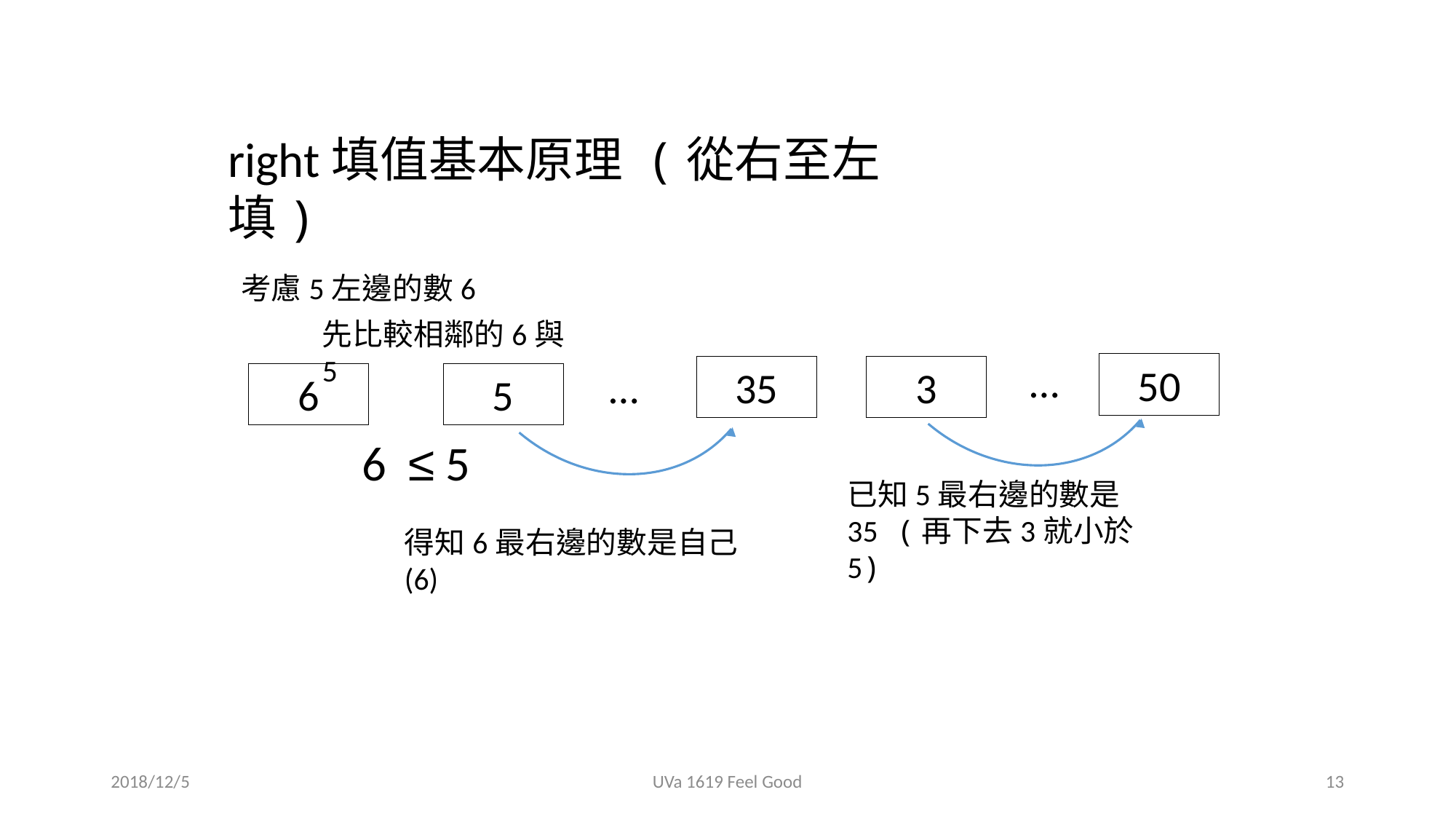

right填值基本原理 (從右至左填)

考慮5左邊的數6
先比較相鄰的6與5
…
50
…
35
3
6
5
6  ≤ 5
已知5最右邊的數是35 (再下去3就小於5)
得知6最右邊的數是自己 (6)
2018/12/5
UVa 1619 Feel Good
13